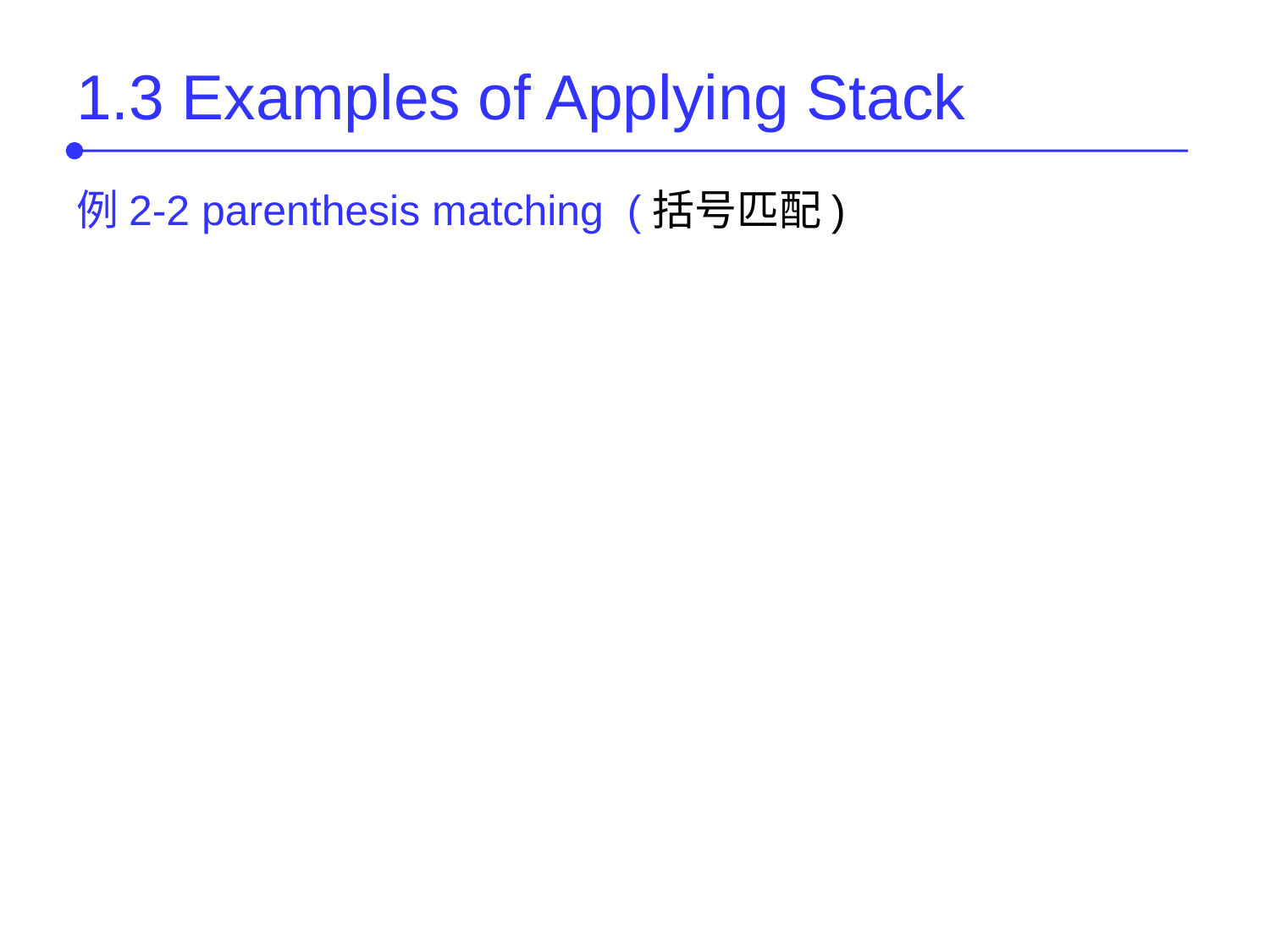

例2-2 parenthesis matching  (括号匹配)

1.3 Examples of Applying Stack